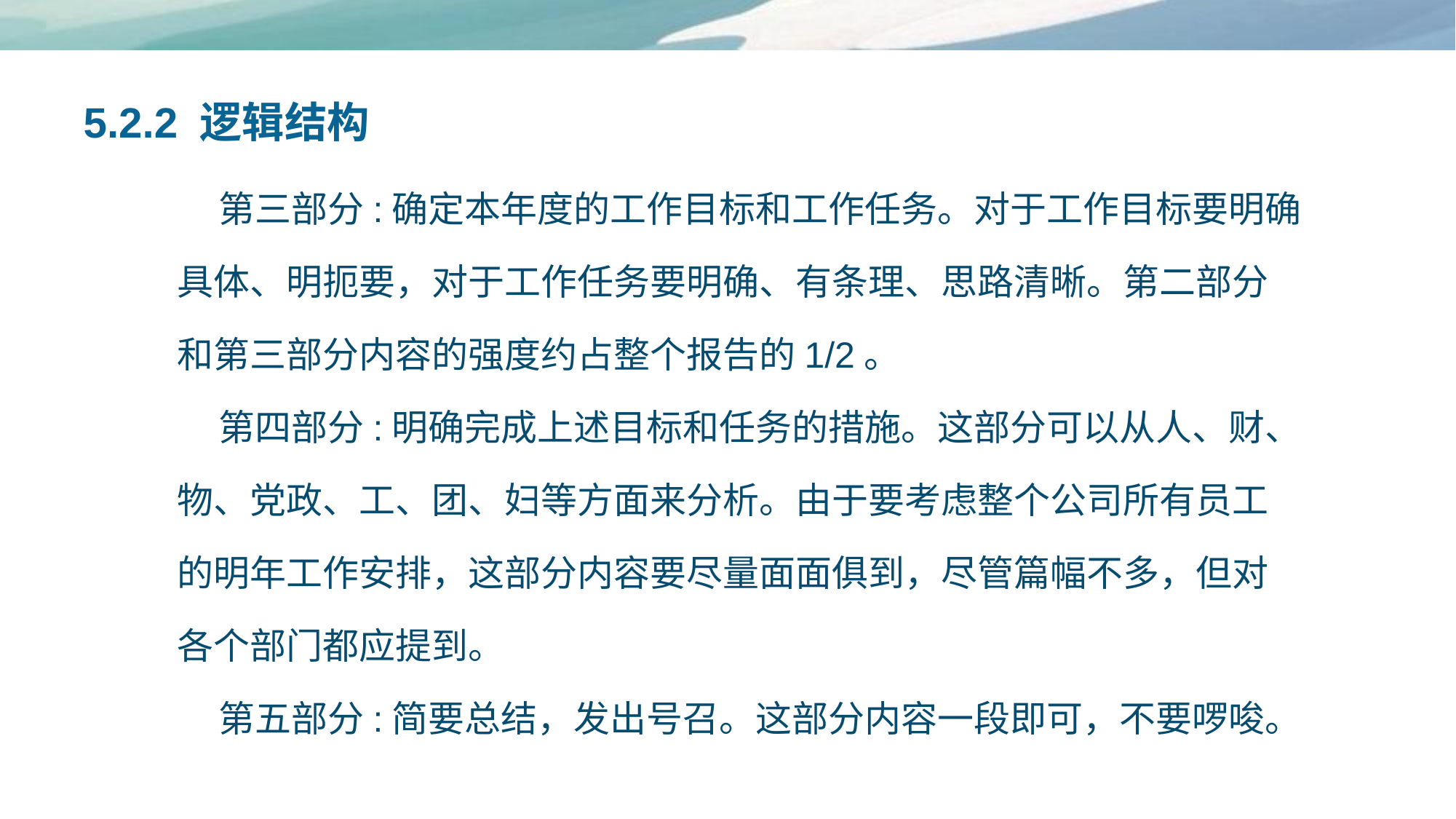

5.2.2 逻辑结构
    第三部分:确定本年度的工作目标和工作任务。对于工作目标要明确具体、明扼要，对于工作任务要明确、有条理、思路清晰。第二部分和第三部分内容的强度约占整个报告的1/2。
    第四部分:明确完成上述目标和任务的措施。这部分可以从人、财、物、党政、工、团、妇等方面来分析。由于要考虑整个公司所有员工的明年工作安排，这部分内容要尽量面面俱到，尽管篇幅不多，但对各个部门都应提到。
    第五部分:简要总结，发出号召。这部分内容一段即可，不要啰唆。